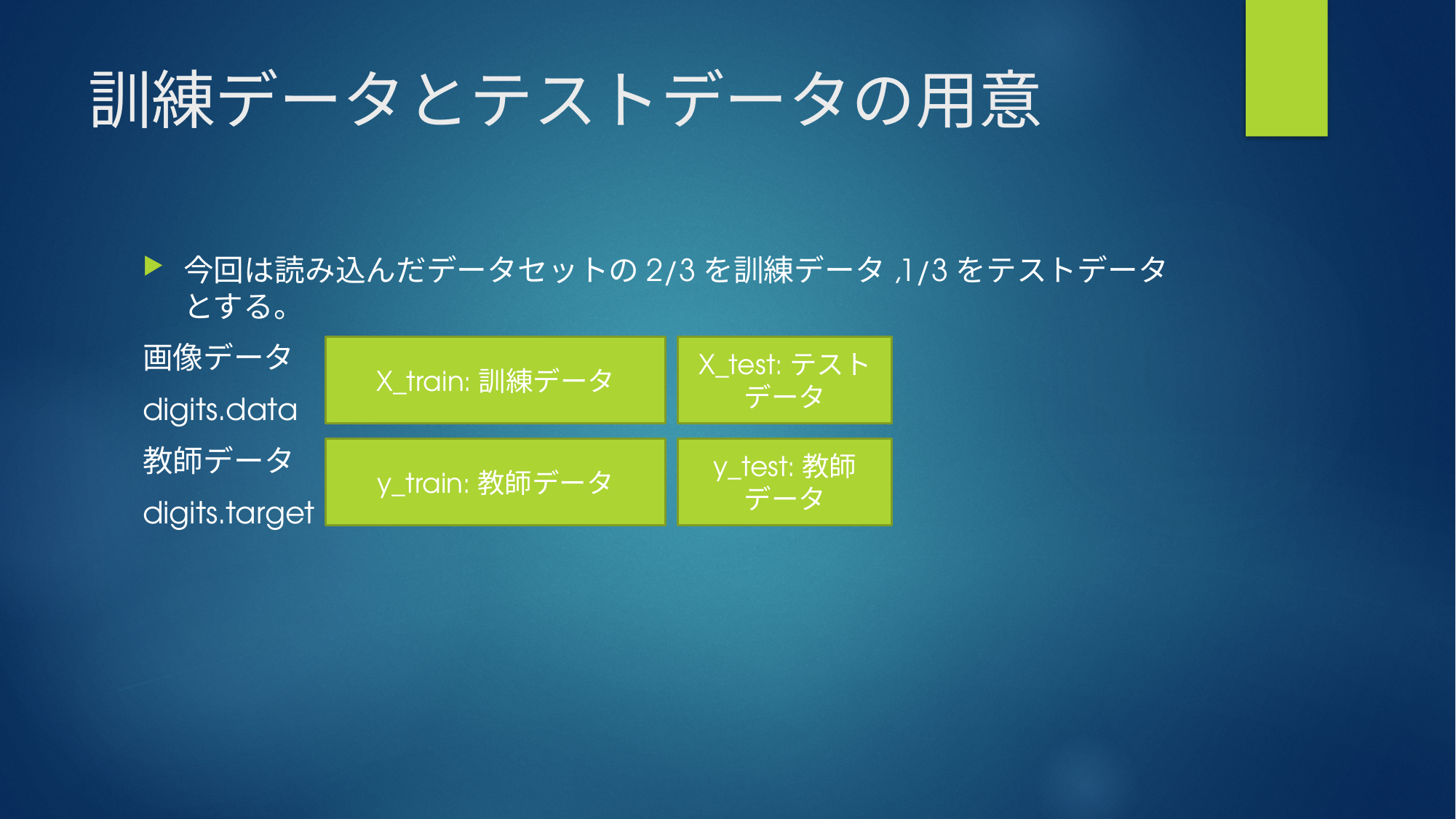

# 訓練データとテストデータの用意
今回は読み込んだデータセットの2/3を訓練データ,1/3をテストデータとする。
画像データ
digits.data
教師データ
digits.target

X_train:訓練データ
X_test:テストデータ
y_test:教師データ
y_train:教師データ